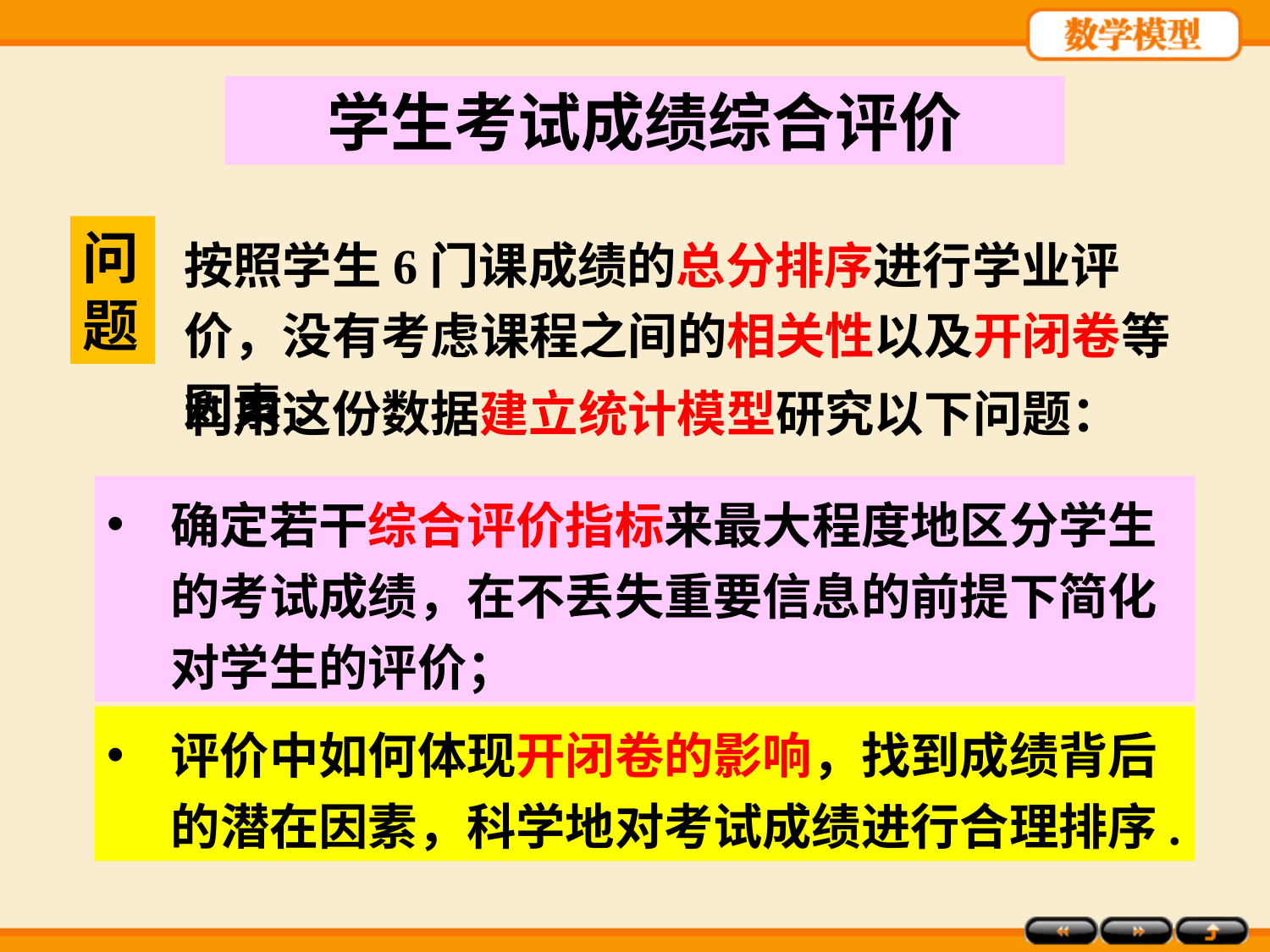

学生考试成绩综合评价
问题
按照学生6门课成绩的总分排序进行学业评价，没有考虑课程之间的相关性以及开闭卷等因素.
利用这份数据建立统计模型研究以下问题：
确定若干综合评价指标来最大程度地区分学生的考试成绩，在不丢失重要信息的前提下简化对学生的评价；
评价中如何体现开闭卷的影响，找到成绩背后的潜在因素，科学地对考试成绩进行合理排序.